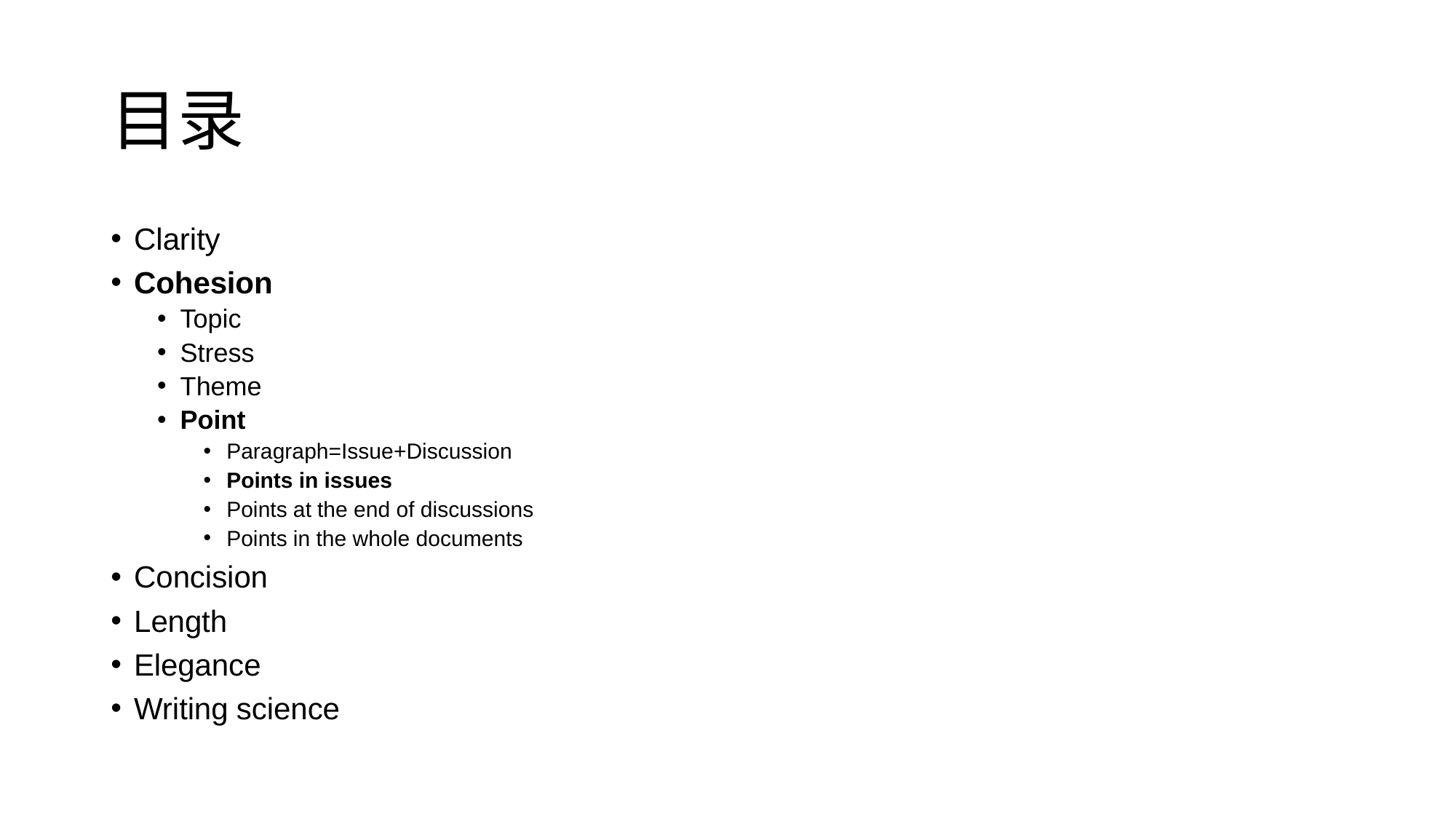

# 目录
Clarity
Cohesion
Topic
Stress
Theme
Point
Paragraph=Issue+Discussion
Points in issues
Points at the end of discussions
Points in the whole documents
Concision
Length
Elegance
Writing science